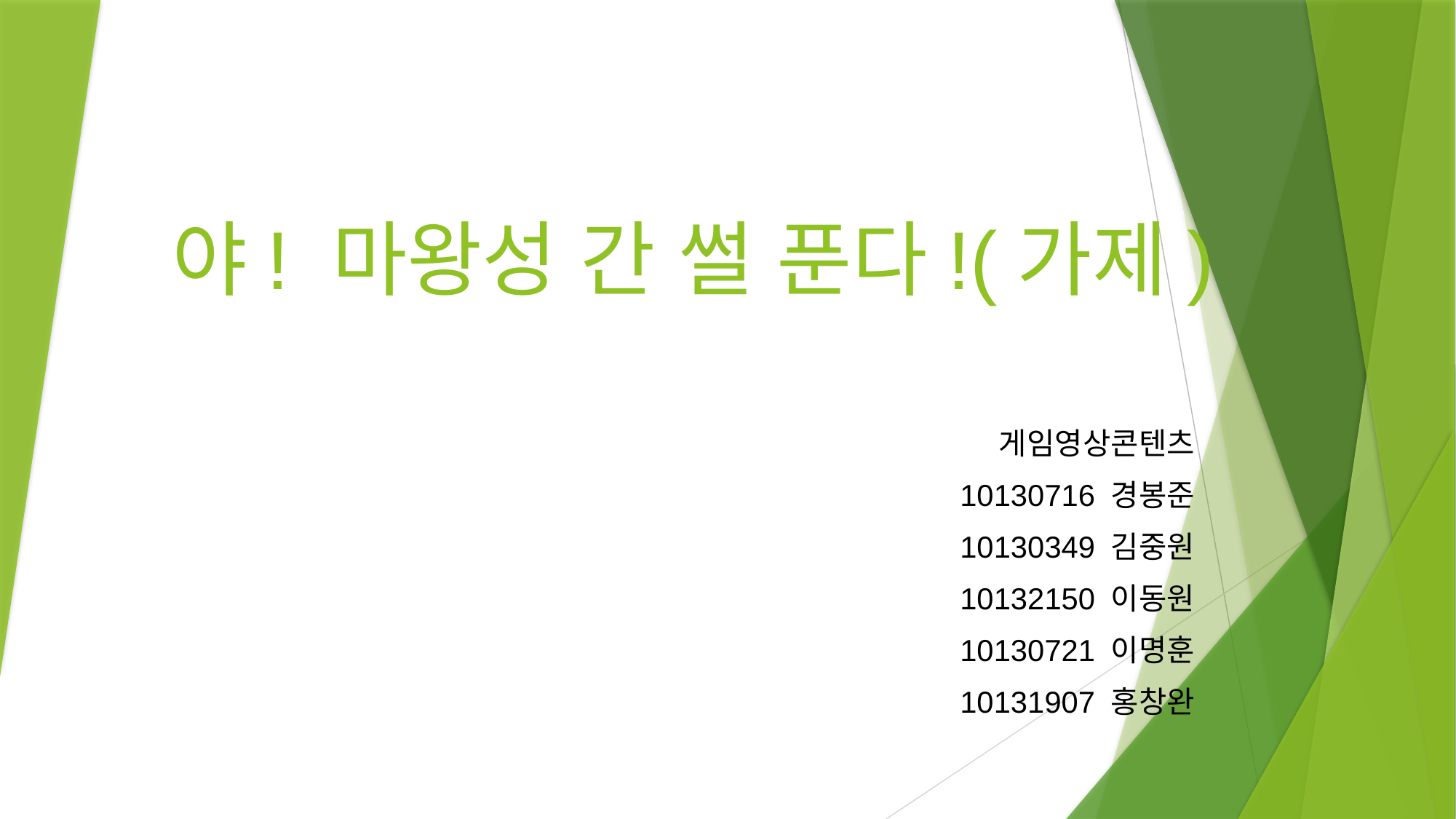

# 야! 마왕성 간 썰 푼다!(가제)
게임영상콘텐츠
10130716 경봉준
10130349 김중원
10132150 이동원
10130721 이명훈
10131907 홍창완